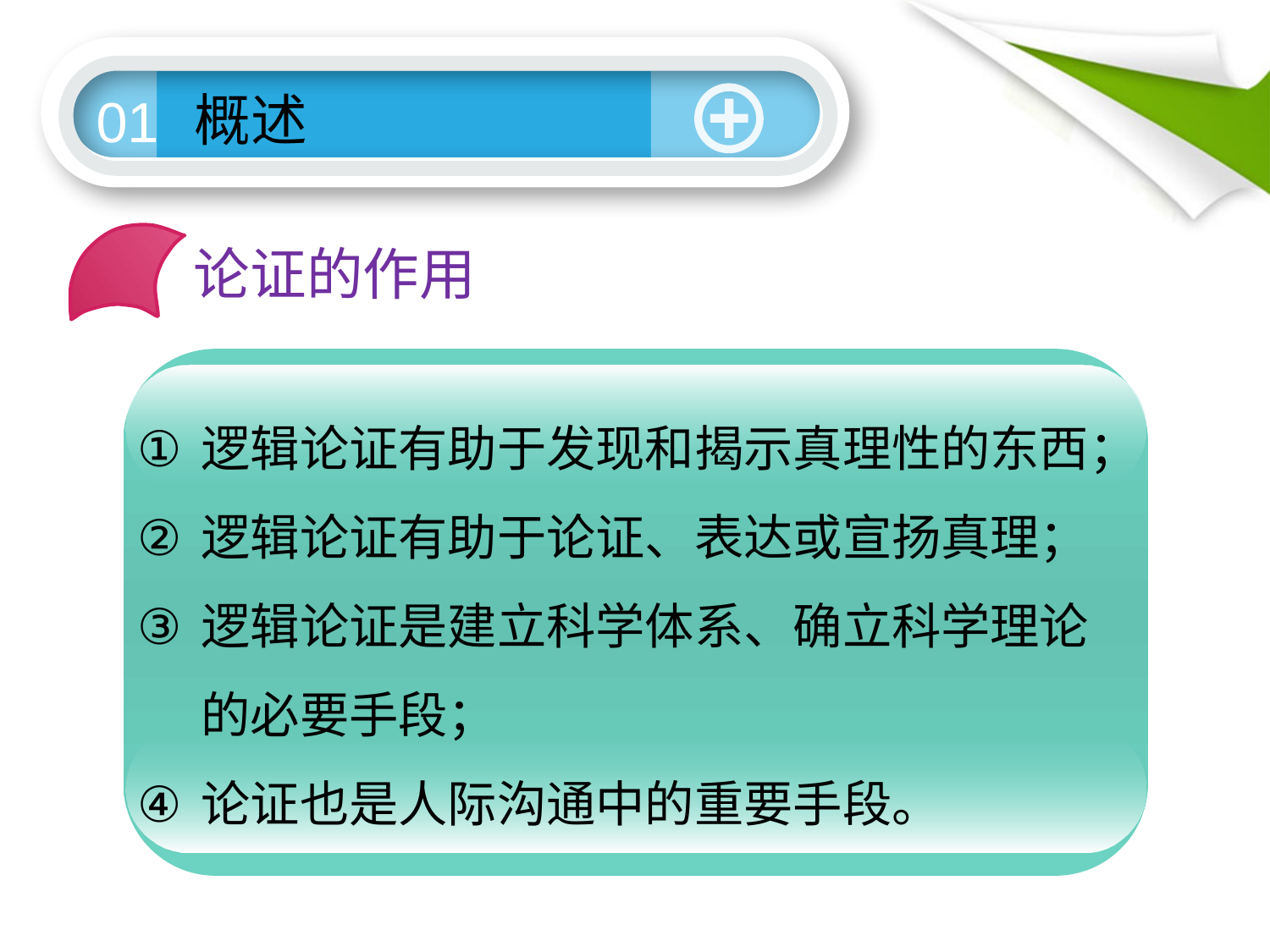

概述
01

论证的作用

A  —  B
B  —  A

逻辑论证有助于发现和揭示真理性的东西；
逻辑论证有助于论证、表达或宣扬真理；
逻辑论证是建立科学体系、确立科学理论的必要手段；
论证也是人际沟通中的重要手段。